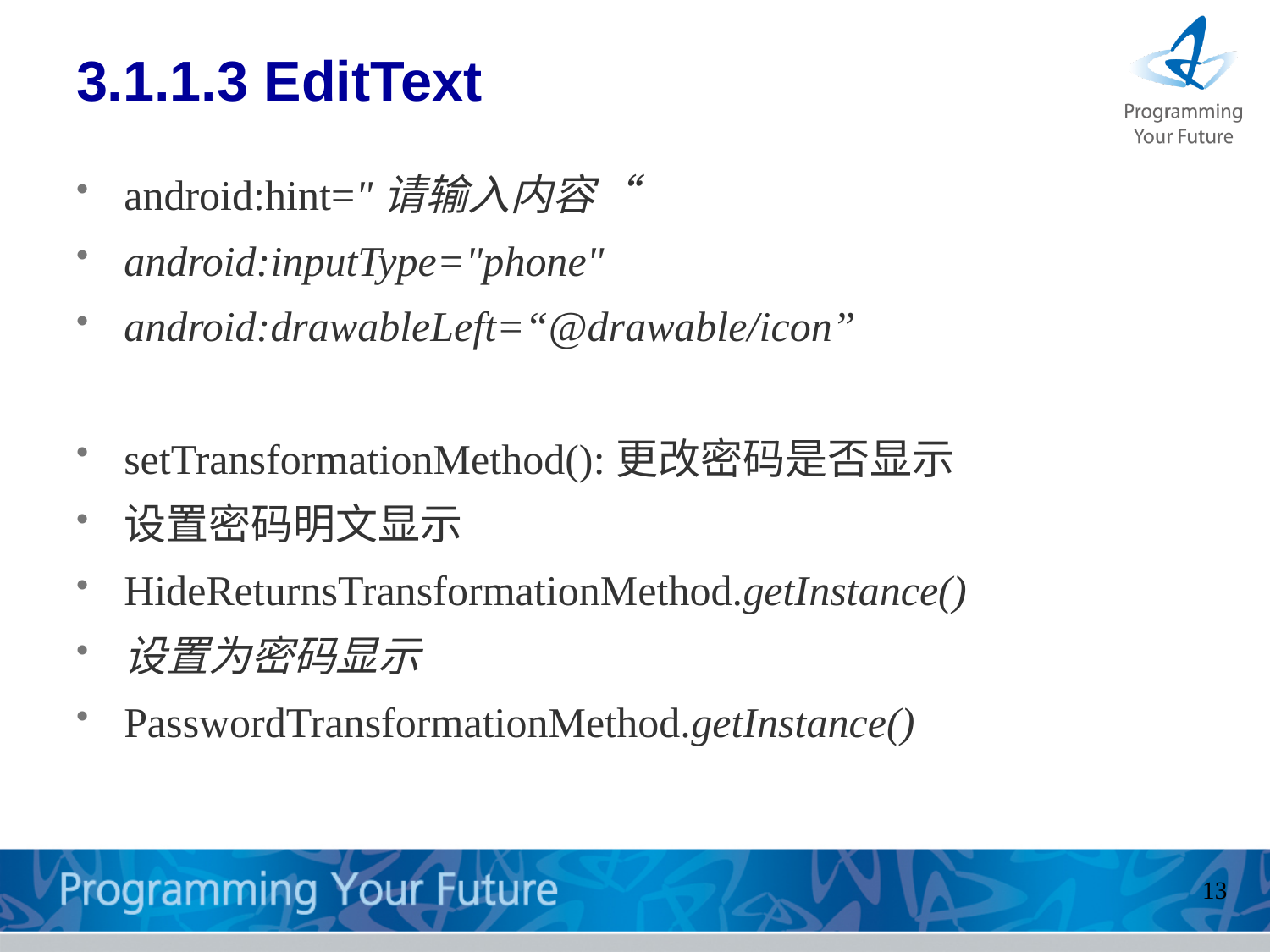

# 3.1.1.3 EditText
android:hint="请输入内容“
android:inputType="phone"
android:drawableLeft=“@drawable/icon”

setTransformationMethod():更改密码是否显示
设置密码明文显示
HideReturnsTransformationMethod.getInstance()
设置为密码显示
PasswordTransformationMethod.getInstance()